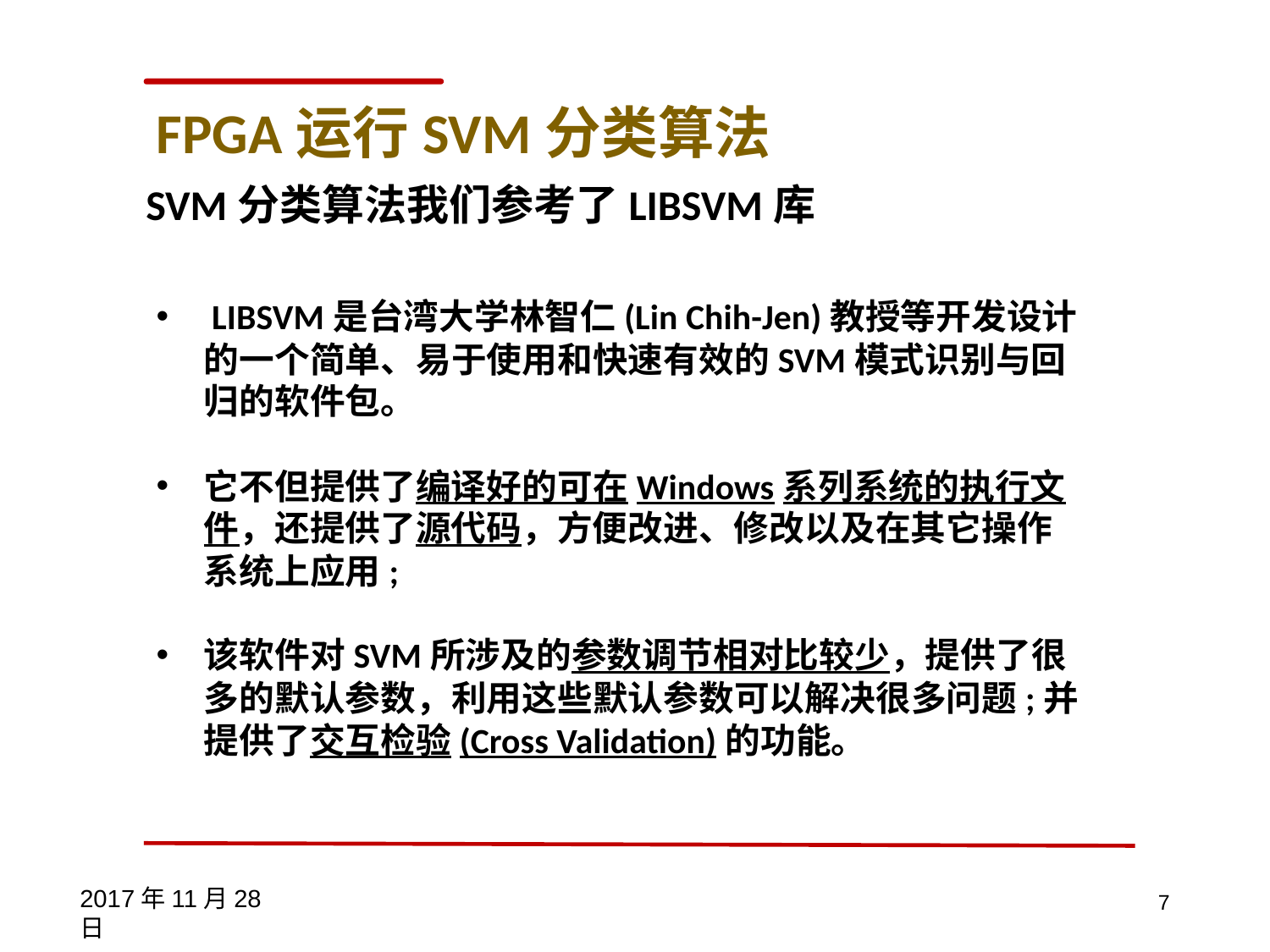

FPGA运行SVM分类算法
SVM分类算法我们参考了LIBSVM库
 LIBSVM是台湾大学林智仁(Lin Chih-Jen)教授等开发设计的一个简单、易于使用和快速有效的SVM模式识别与回归的软件包。

它不但提供了编译好的可在Windows系列系统的执行文件，还提供了源代码，方便改进、修改以及在其它操作系统上应用;

该软件对SVM所涉及的参数调节相对比较少，提供了很多的默认参数，利用这些默认参数可以解决很多问题;并提供了交互检验(Cross Validation)的功能。
2017年11月28日
7